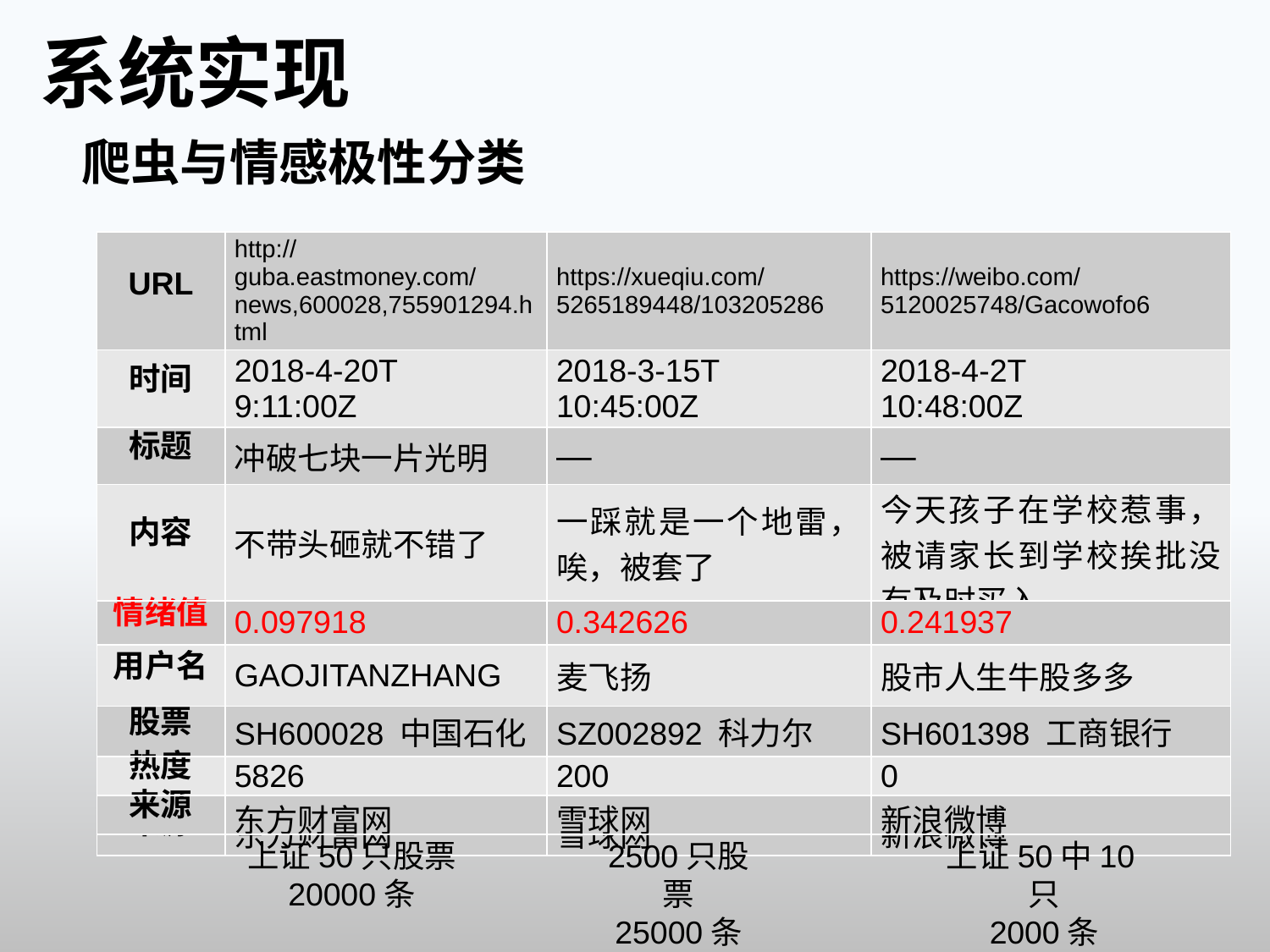

系统实现
爬虫与情感极性分类
| URL | http://guba.eastmoney.com/news,600028,755901294.html | https://xueqiu.com/5265189448/103205286 | https://weibo.com/5120025748/Gacowofo6 |
| --- | --- | --- | --- |
| 时间 | 2018-4-20T 9:11:00Z | 2018-3-15T 10:45:00Z | 2018-4-2T 10:48:00Z |
| 标题 | 冲破七块一片光明 | — | — |
| 内容 | 不带头砸就不错了 | 一踩就是一个地雷，唉，被套了 | 今天孩子在学校惹事，被请家长到学校挨批没有及时买入 |
| 情绪值 | 0.097918 | 0.342626 | 0.241937 |
| 用户名 | GAOJITANZHANG | 麦飞扬 | 股市人生牛股多多 |
| 股票 | SH600028 中国石化 | SZ002892 科力尔 | SH601398 工商银行 |
| 热度 | 5826 | 200 | 0 |
| 来源 | 东方财富网 | 雪球网 | 新浪微博 |
| URL | http://guba.eastmoney.com/news,600028,755901294.html | https://xueqiu.com/5265189448/103205286 | https://weibo.com/5120025748/Gacowofo6 |
| --- | --- | --- | --- |
| 时间 | 2018-4-20T 9:11:00Z | 2018-3-15T 10:45:00Z | 2018-4-2T 10:48:00Z |
| 标题 | 冲破七块一片光明 | — | — |
| 内容 | 不带头砸就不错了 | 一踩就是一个地雷，唉，被套了 | 今天孩子在学校惹事，被请家长到学校挨批没有及时买入 |
| 情绪值 | 0.097918 | 0.342626 | 0.241937 |
| 用户名 | GAOJITANZHANG | 麦飞扬 | 股市人生牛股多多 |
| 股票 | SH600028 中国石化 | SZ002892 科力尔 | SH601398 工商银行 |
| 热度 | 5826 | 200 | 0 |
| 来源 | 东方财富网 | 雪球网 | 新浪微博 |
上证50只股票
20000条
上证50中10只
2000条
2500只股票
25000条